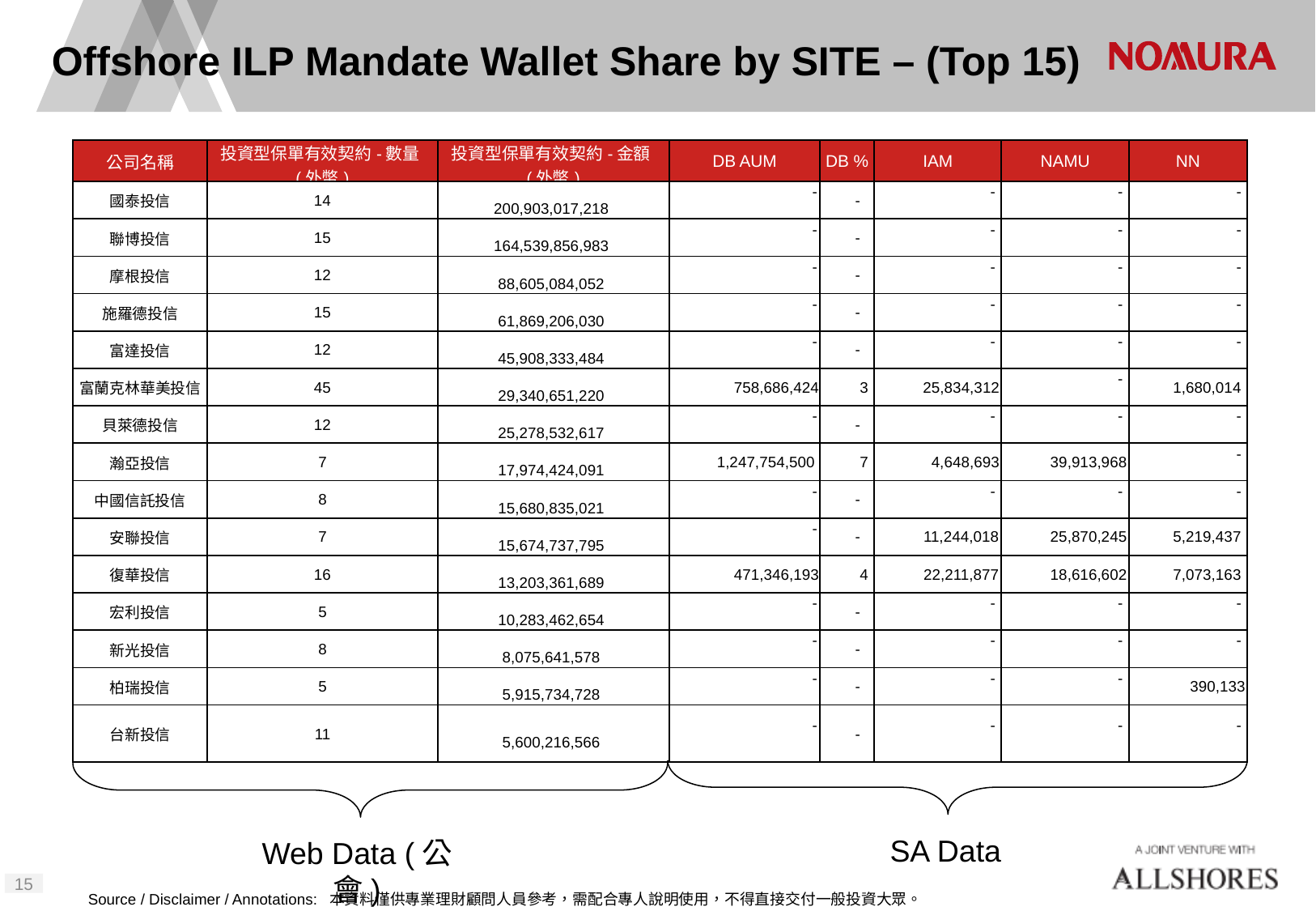

# Offshore ILP Mandate Wallet Share by SITE – (Top 15)
| 公司名稱 | 投資型保單有效契約-數量(外幣) | 投資型保單有效契約-金額(外幣) | DB AUM | DB % | IAM | NAMU | NN |
| --- | --- | --- | --- | --- | --- | --- | --- |
| 國泰投信 | 14 | 200,903,017,218 | - | - | - | - | - |
| 聯博投信 | 15 | 164,539,856,983 | - | - | - | - | - |
| 摩根投信 | 12 | 88,605,084,052 | - | - | - | - | - |
| 施羅德投信 | 15 | 61,869,206,030 | - | - | - | - | - |
| 富達投信 | 12 | 45,908,333,484 | - | - | - | - | - |
| 富蘭克林華美投信 | 45 | 29,340,651,220 | 758,686,424 | 3 | 25,834,312 | - | 1,680,014 |
| 貝萊德投信 | 12 | 25,278,532,617 | - | - | - | - | - |
| 瀚亞投信 | 7 | 17,974,424,091 | 1,247,754,500 | 7 | 4,648,693 | 39,913,968 | - |
| 中國信託投信 | 8 | 15,680,835,021 | - | - | - | - | - |
| 安聯投信 | 7 | 15,674,737,795 | - | - | 11,244,018 | 25,870,245 | 5,219,437 |
| 復華投信 | 16 | 13,203,361,689 | 471,346,193 | 4 | 22,211,877 | 18,616,602 | 7,073,163 |
| 宏利投信 | 5 | 10,283,462,654 | - | - | - | - | - |
| 新光投信 | 8 | 8,075,641,578 | - | - | - | - | - |
| 柏瑞投信 | 5 | 5,915,734,728 | - | - | - | - | 390,133 |
| 台新投信 | 11 | 5,600,216,566 | - | - | - | - | - |

SA Data
Web Data (公會)
15
Source / Disclaimer / Annotations:  本資料僅供專業理財顧問人員參考，需配合專人說明使用，不得直接交付一般投資大眾。